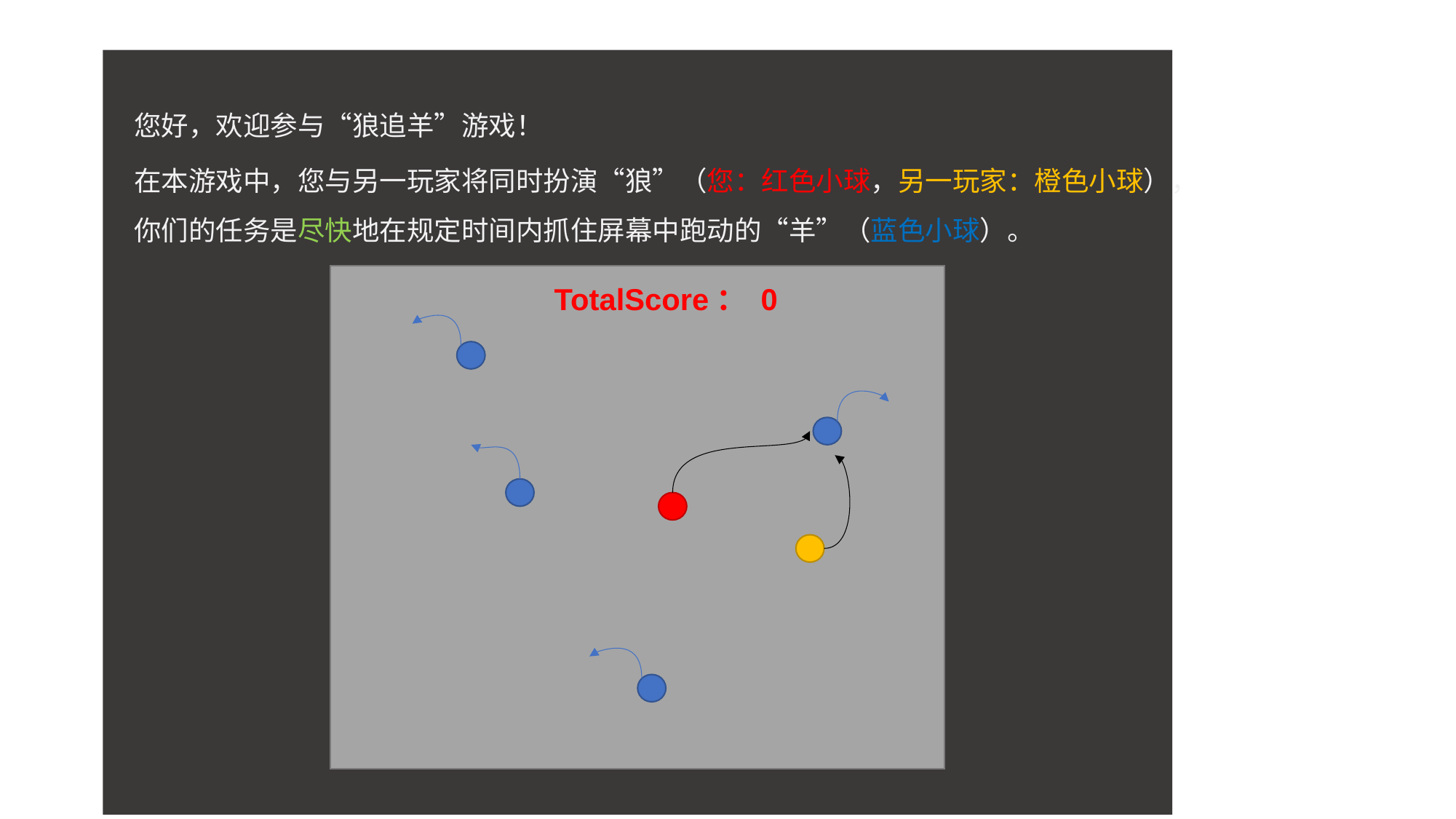

您好，欢迎参与“狼追羊”游戏！
在本游戏中，您与另一玩家将同时扮演“狼”（您：红色小球，另一玩家：橙色小球），你们的任务是尽快地在规定时间内抓住屏幕中跑动的“羊”（蓝色小球）。

TotalScore： 0